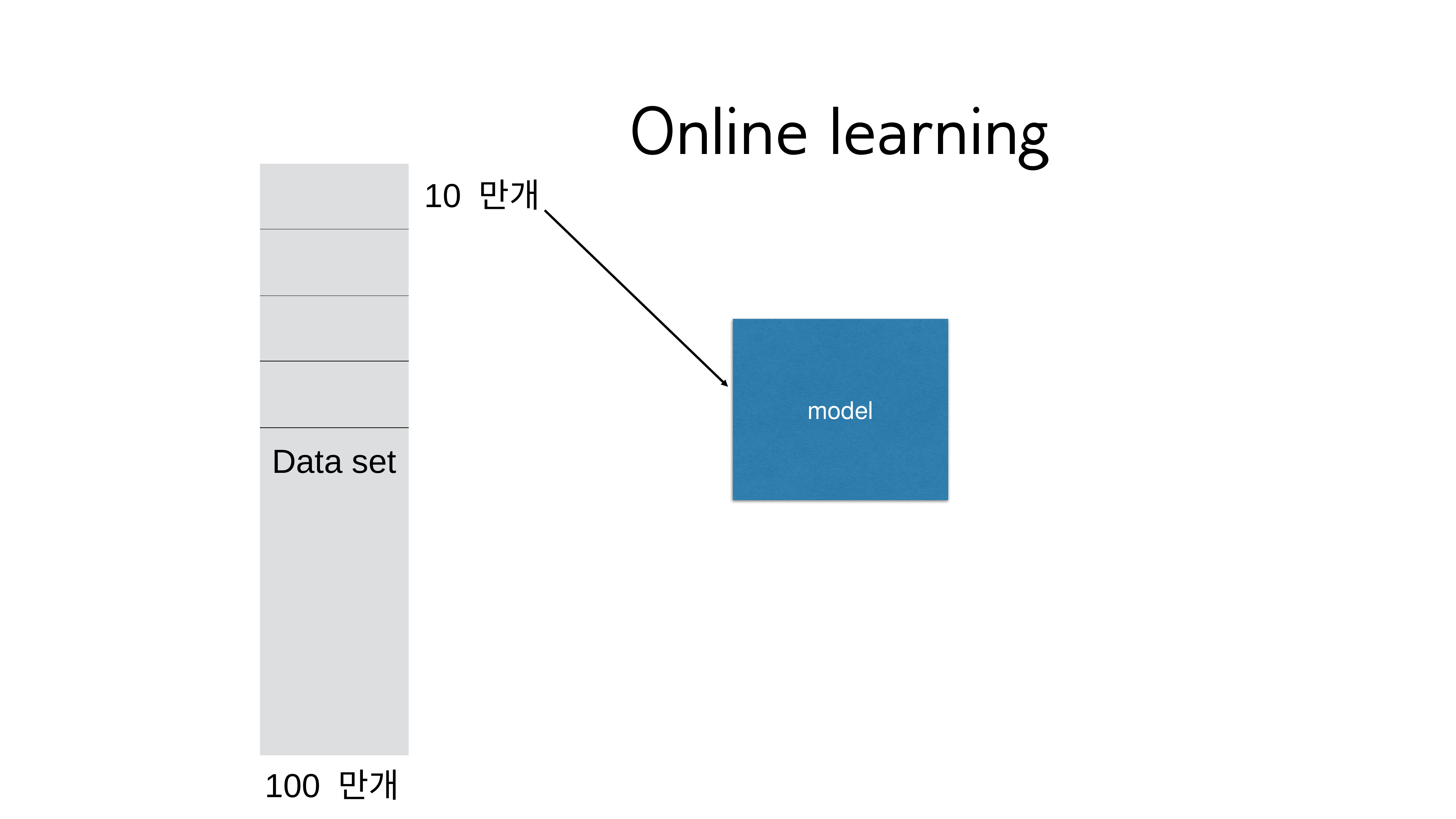

# Online learning
Data set
10 만개
model
100 만개